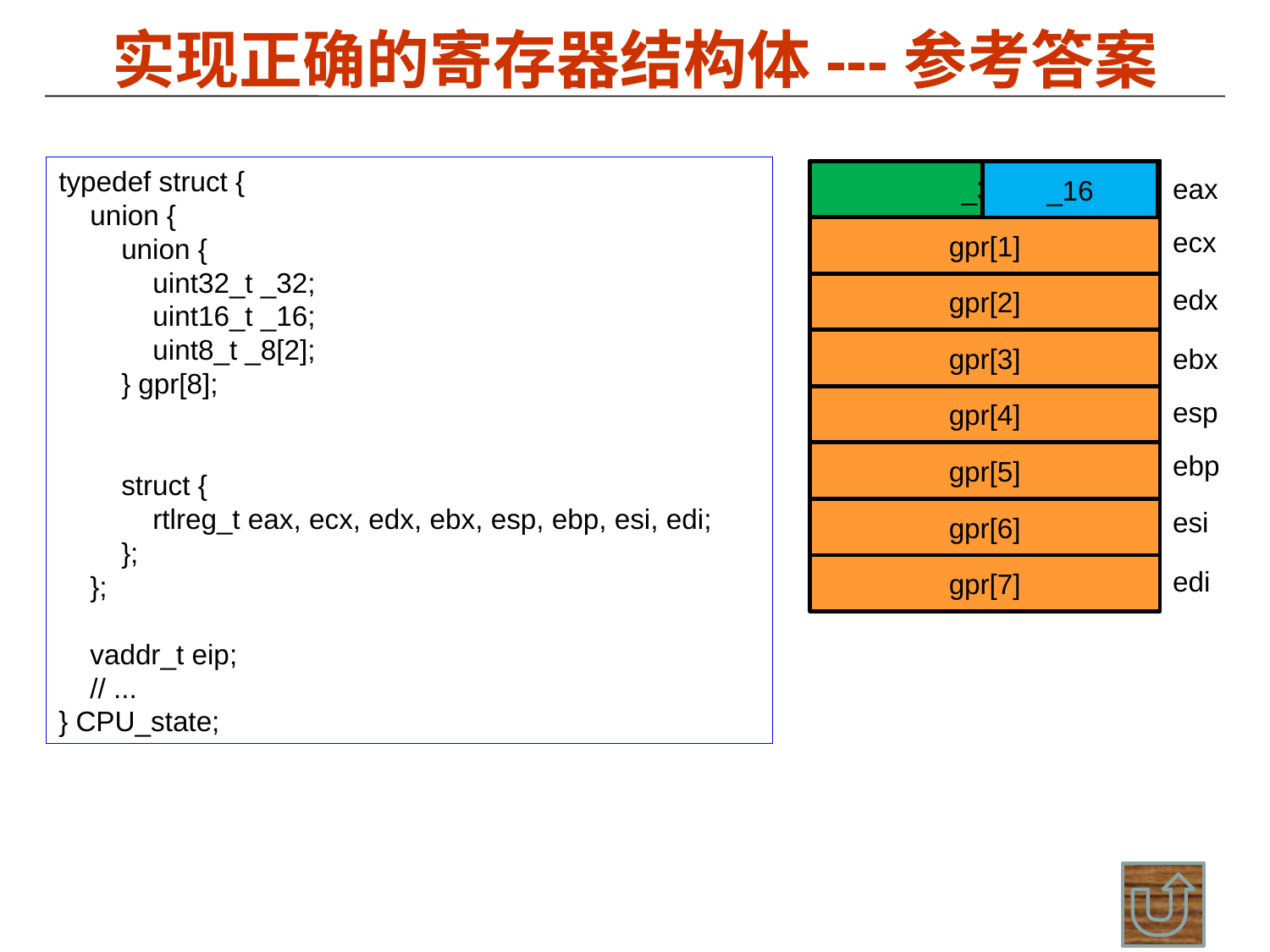

实现正确的寄存器结构体---参考答案
typedef struct {
    union {
        union {
            uint32_t _32;
            uint16_t _16;
            uint8_t _8[2];
        } gpr[8];

        struct {
            rtlreg_t eax, ecx, edx, ebx, esp, ebp, esi, edi;
        };
    };

    vaddr_t eip;
    // ...
} CPU_state;
gpr[0]
_32
_8[1]
_8[2]
_16
eax
gpr[1]
ecx
gpr[2]
edx
gpr[3]
ebx
gpr[4]
esp
ebp
gpr[5]
esi
gpr[6]
gpr[7]
edi